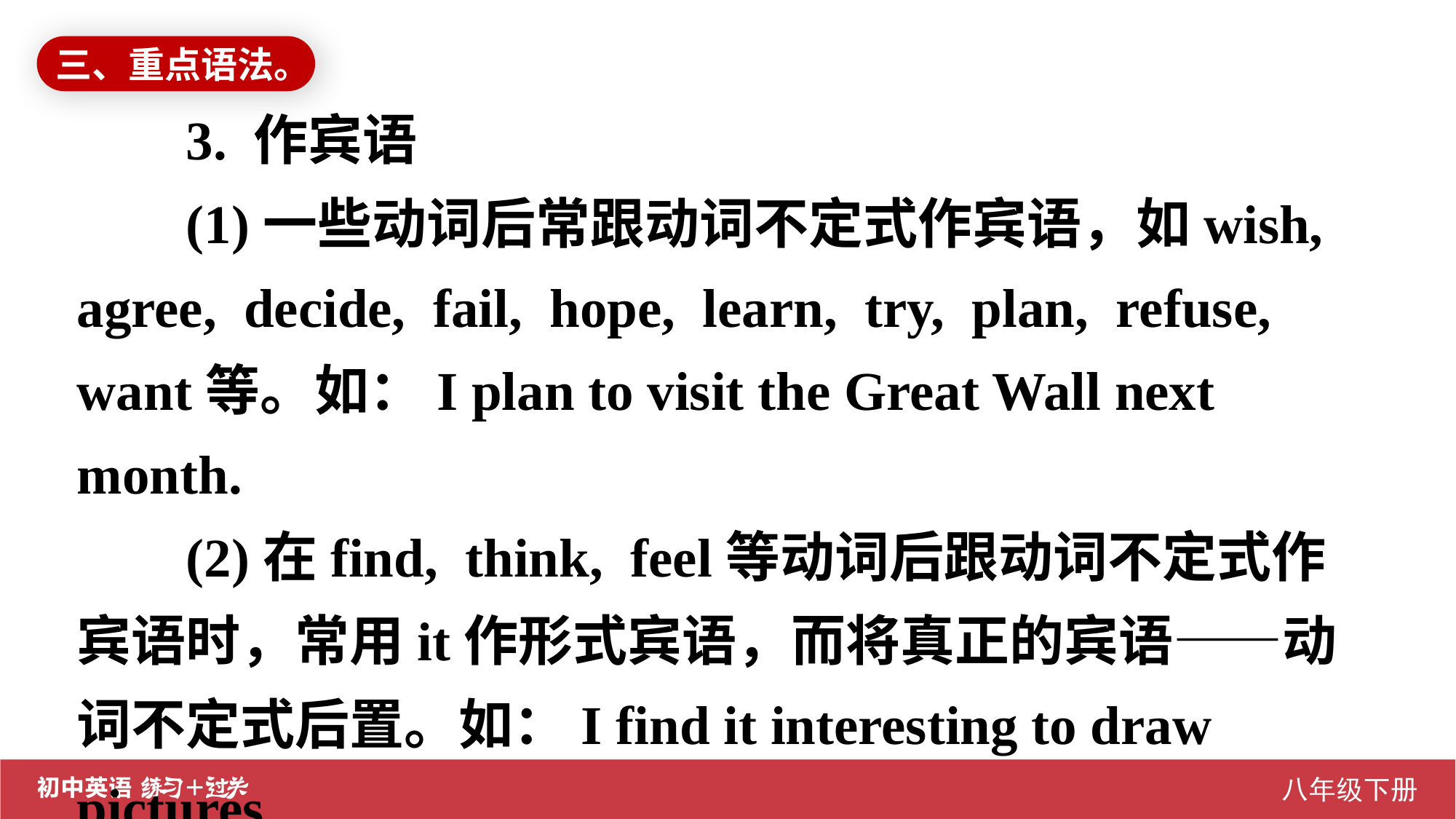

三、重点语法。
3. 作宾语
(1)一些动词后常跟动词不定式作宾语，如wish,  agree,  decide,  fail,  hope,  learn,  try,  plan,  refuse,  want等。如：I plan to visit the Great Wall next month.
(2)在find,  think,  feel等动词后跟动词不定式作宾语时，常用it作形式宾语，而将真正的宾语——动词不定式后置。如：I find it interesting to draw pictures.